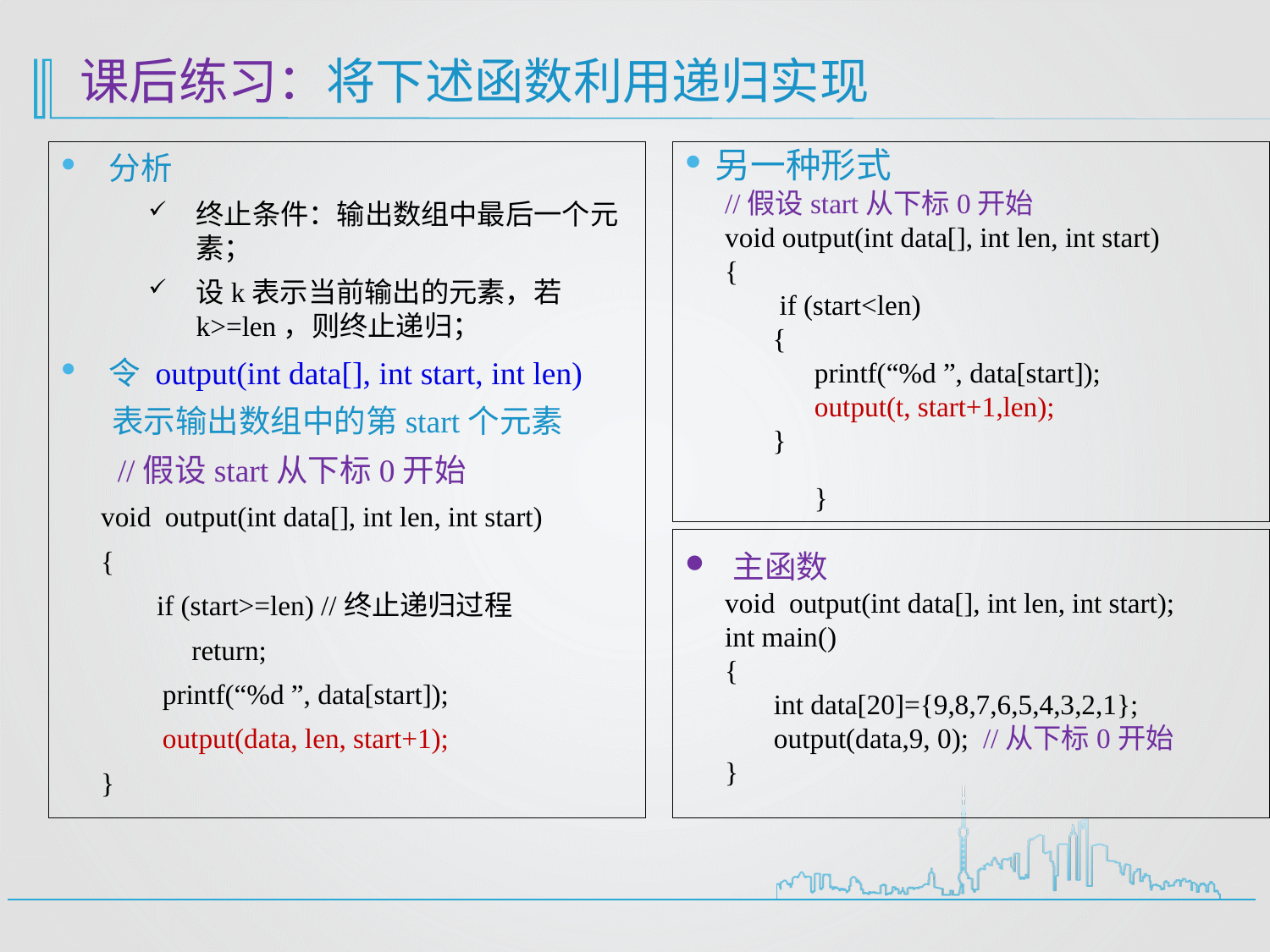

# 课后练习：将下述函数利用递归实现
另一种形式
//假设start从下标0开始
void output(int data[], int len, int start)
{
 if (start<len)
{
      printf(“%d ”, data[start]);
      output(t, start+1,len);
}
      }
分析
终止条件：输出数组中最后一个元素；
设k表示当前输出的元素，若k>=len，则终止递归；
令 output(int data[], int start, int len)
      表示输出数组中的第start个元素
       //假设start从下标0开始
void  output(int data[], int len, int start)
{
        if (start>=len) //终止递归过程
             return;
  printf(“%d ”, data[start]);
  output(data, len, start+1);
}
主函数
void  output(int data[], int len, int start);
int main()
{
       int data[20]={9,8,7,6,5,4,3,2,1};
       output(data,9, 0);  //从下标0开始
}